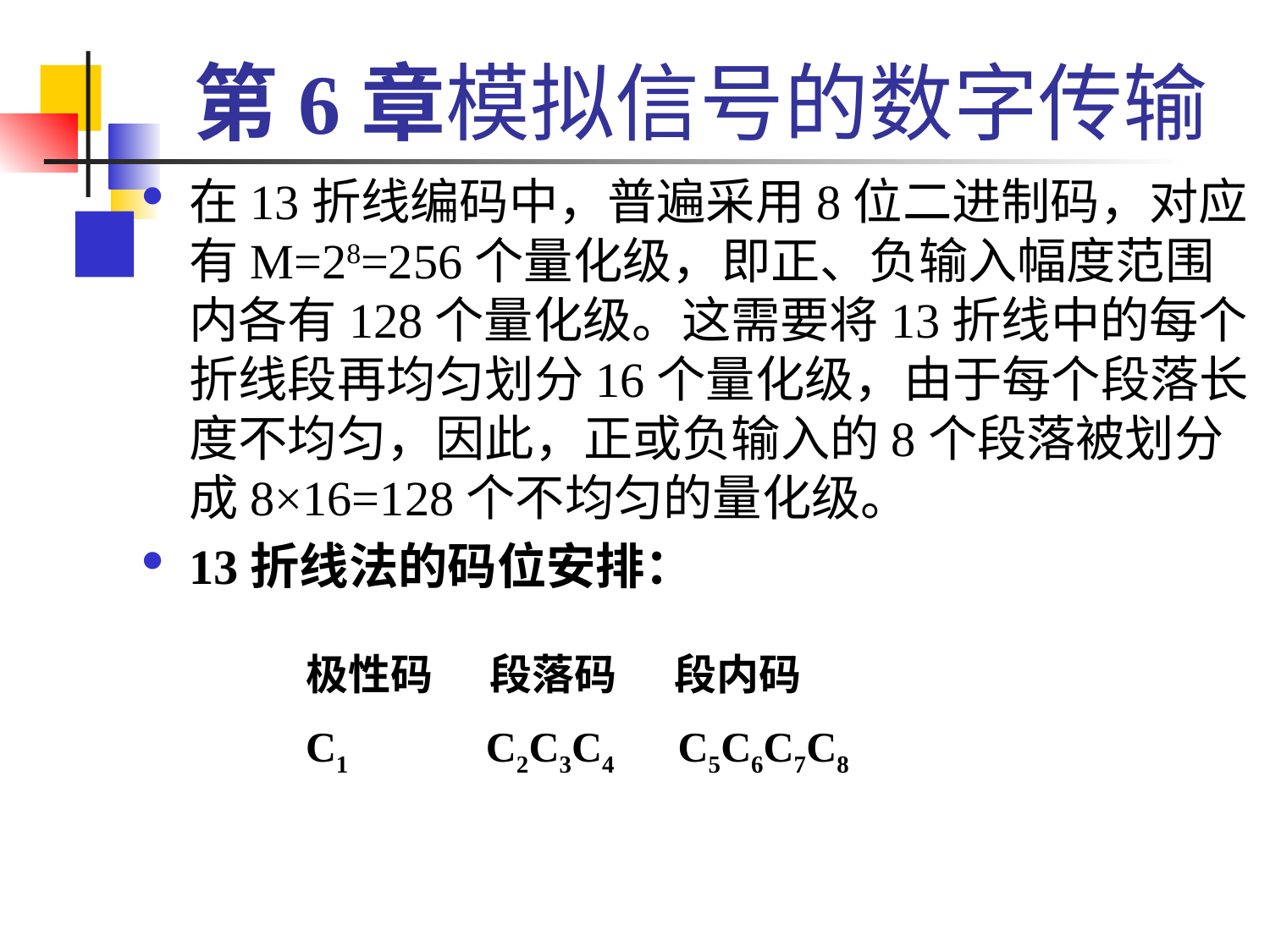

# 第6章模拟信号的数字传输
在13折线编码中，普遍采用8位二进制码，对应有M=28=256个量化级，即正、负输入幅度范围内各有128个量化级。这需要将13折线中的每个折线段再均匀划分16个量化级，由于每个段落长度不均匀，因此，正或负输入的8个段落被划分成8×16=128个不均匀的量化级。
13折线法的码位安排：

极性码      段落码      段内码
C1             C2C3C4      C5C6C7C8